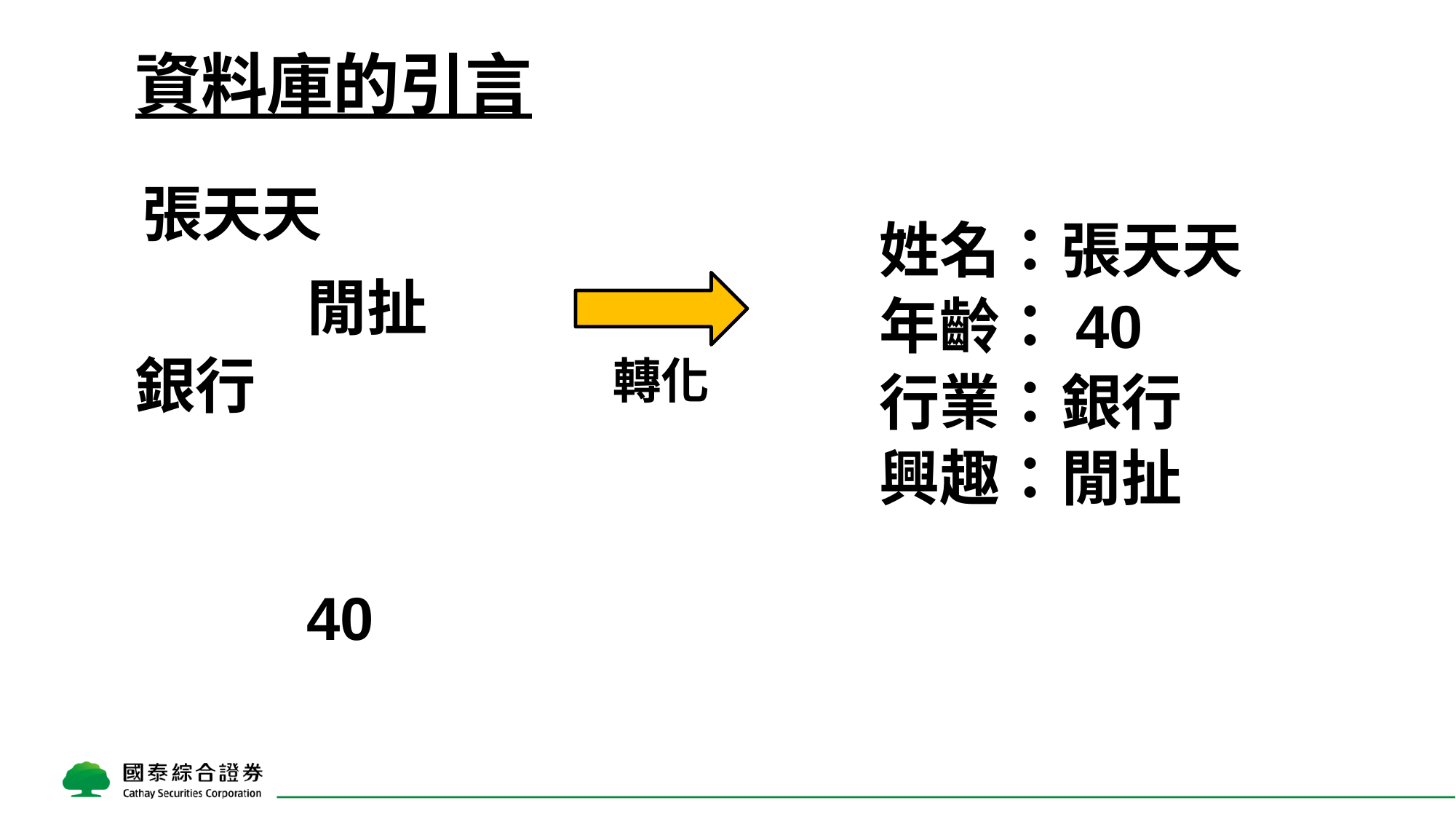

資料庫的引言
張天天
姓名：張天天
年齡：40
行業：銀行
興趣：閒扯

閒扯

銀行
轉化
40